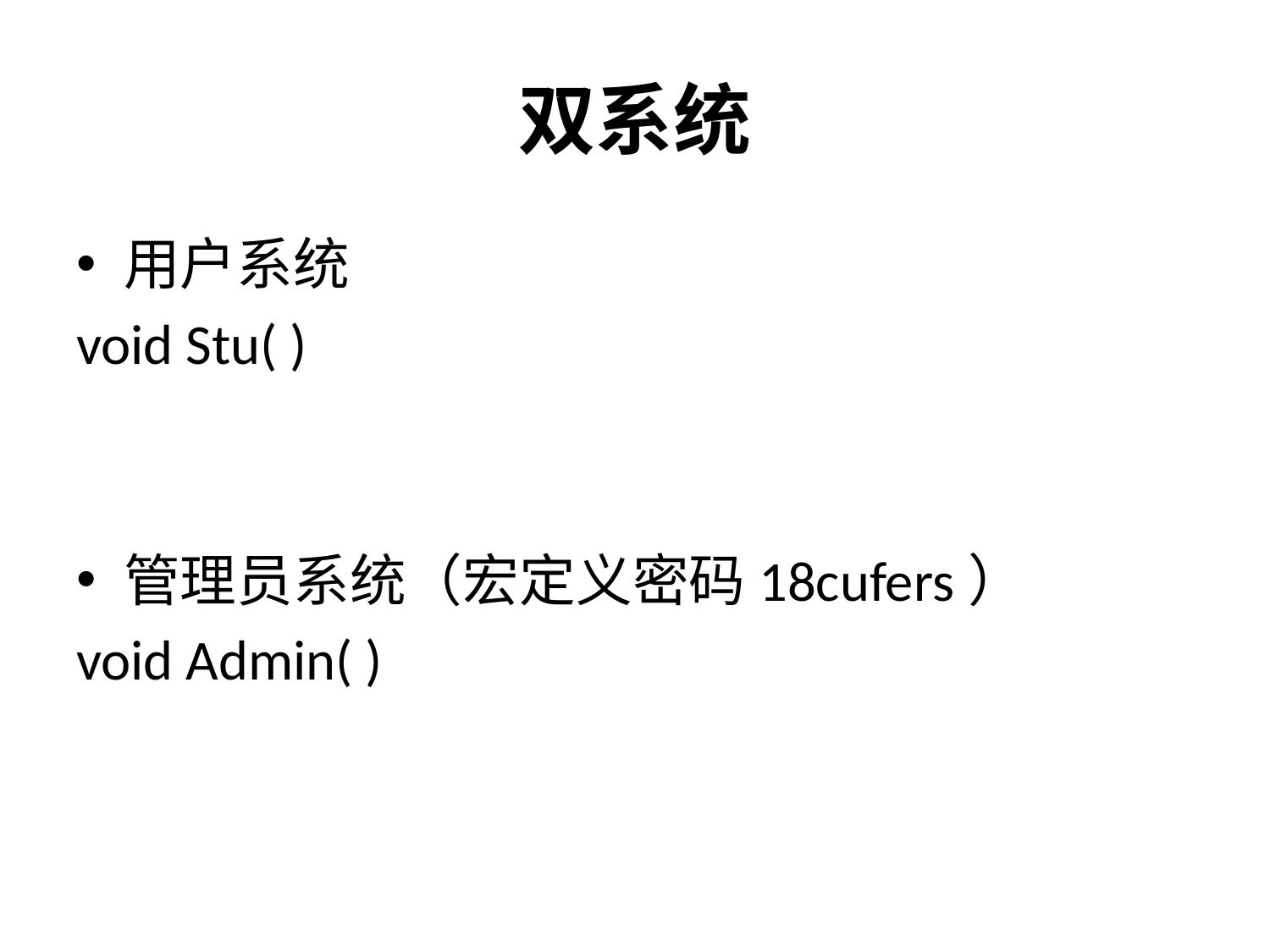

# 双系统
用户系统
void Stu( )

管理员系统（宏定义密码18cufers）
void Admin( )